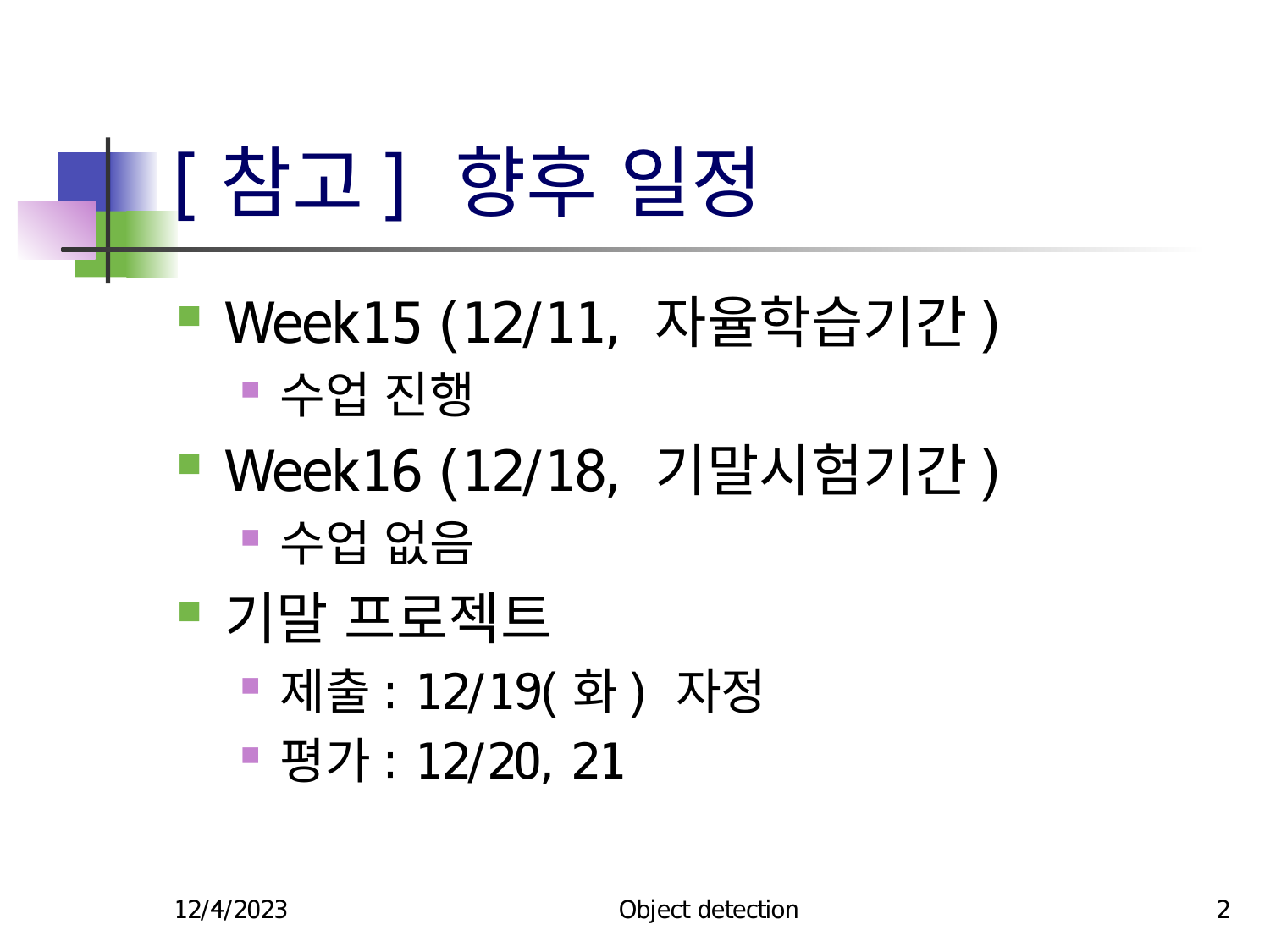

# [참고] 향후 일정
Week15 (12/11, 자율학습기간)
수업 진행
Week16 (12/18, 기말시험기간)
수업 없음
기말 프로젝트
제출: 12/19(화) 자정
평가: 12/20, 21
12/4/2023
Object detection
2